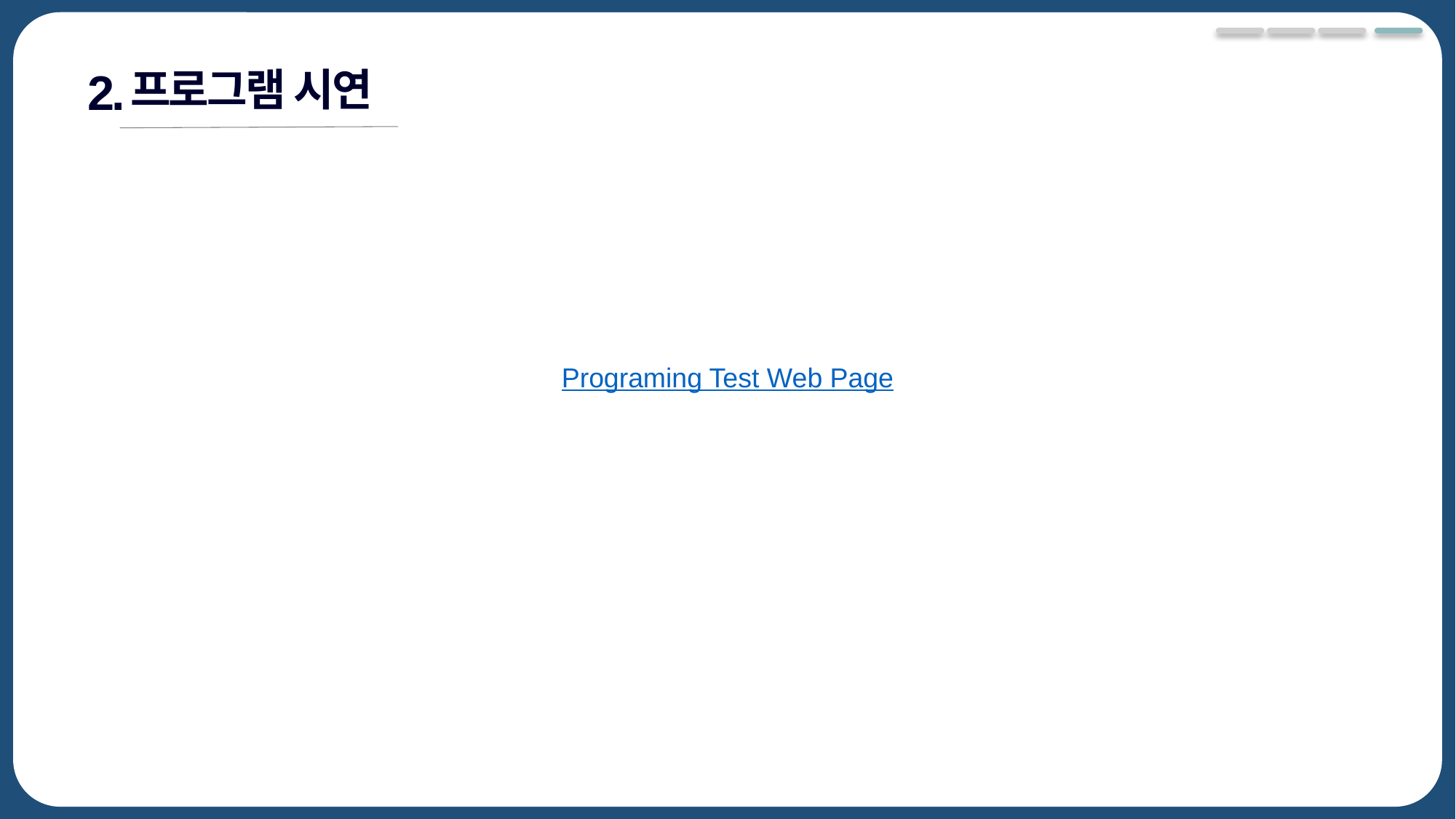

Programing Test Web Page

2.
프로그램 시연